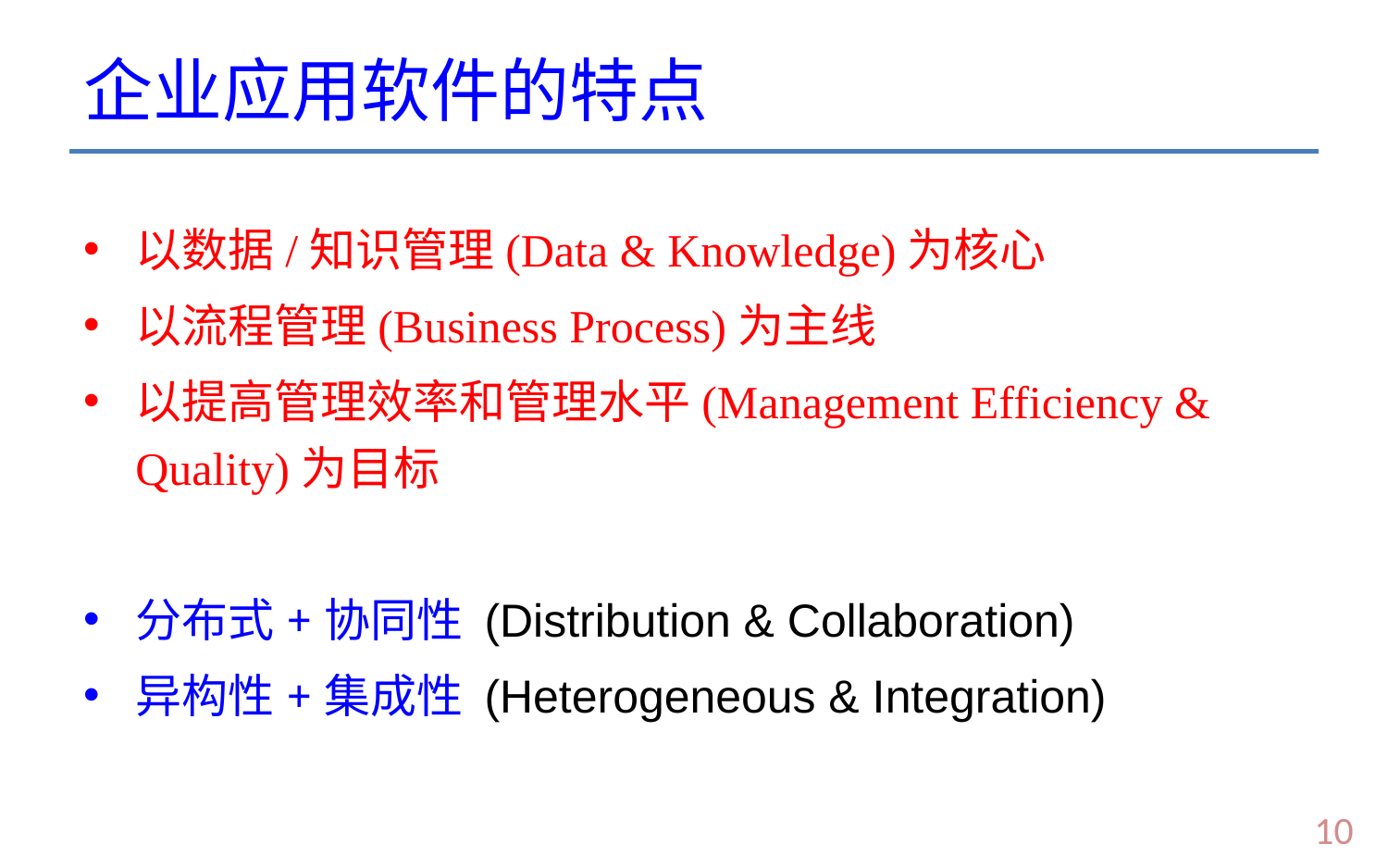

# 企业应用软件的特点
以数据/知识管理(Data & Knowledge)为核心
以流程管理(Business Process)为主线
以提高管理效率和管理水平(Management Efficiency & Quality)为目标

分布式+协同性 (Distribution & Collaboration)
异构性+集成性 (Heterogeneous & Integration)

10